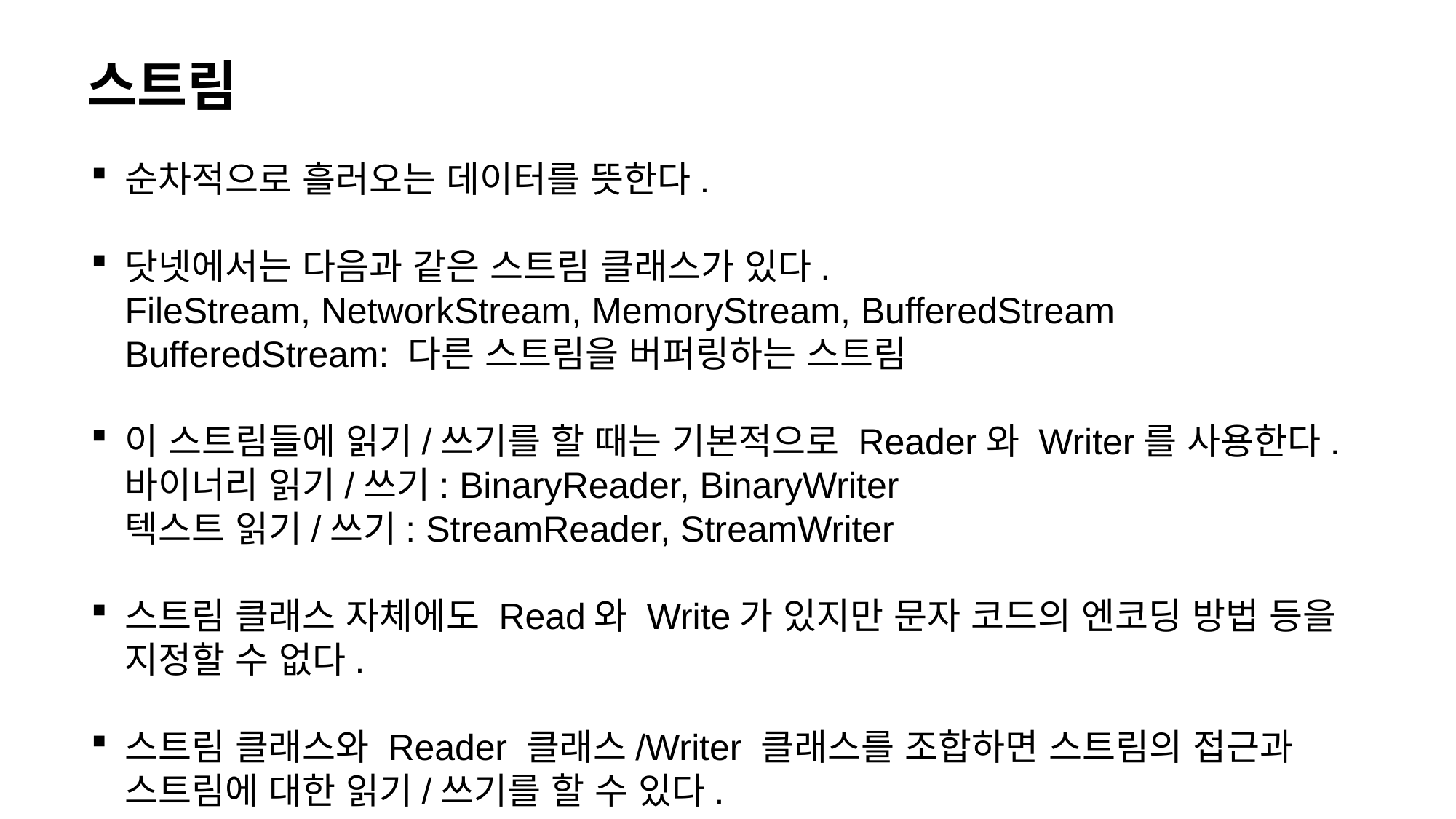

스트림
순차적으로 흘러오는 데이터를 뜻한다.
닷넷에서는 다음과 같은 스트림 클래스가 있다.
FileStream, NetworkStream, MemoryStream, BufferedStream
BufferedStream: 다른 스트림을 버퍼링하는 스트림
이 스트림들에 읽기/쓰기를 할 때는 기본적으로 Reader와 Writer를 사용한다.
바이너리 읽기/쓰기: BinaryReader, BinaryWriter
텍스트 읽기/쓰기: StreamReader, StreamWriter
스트림 클래스 자체에도 Read와 Write가 있지만 문자 코드의 엔코딩 방법 등을 지정할 수 없다.
스트림 클래스와 Reader 클래스/Writer 클래스를 조합하면 스트림의 접근과 스트림에 대한 읽기/쓰기를 할 수 있다.